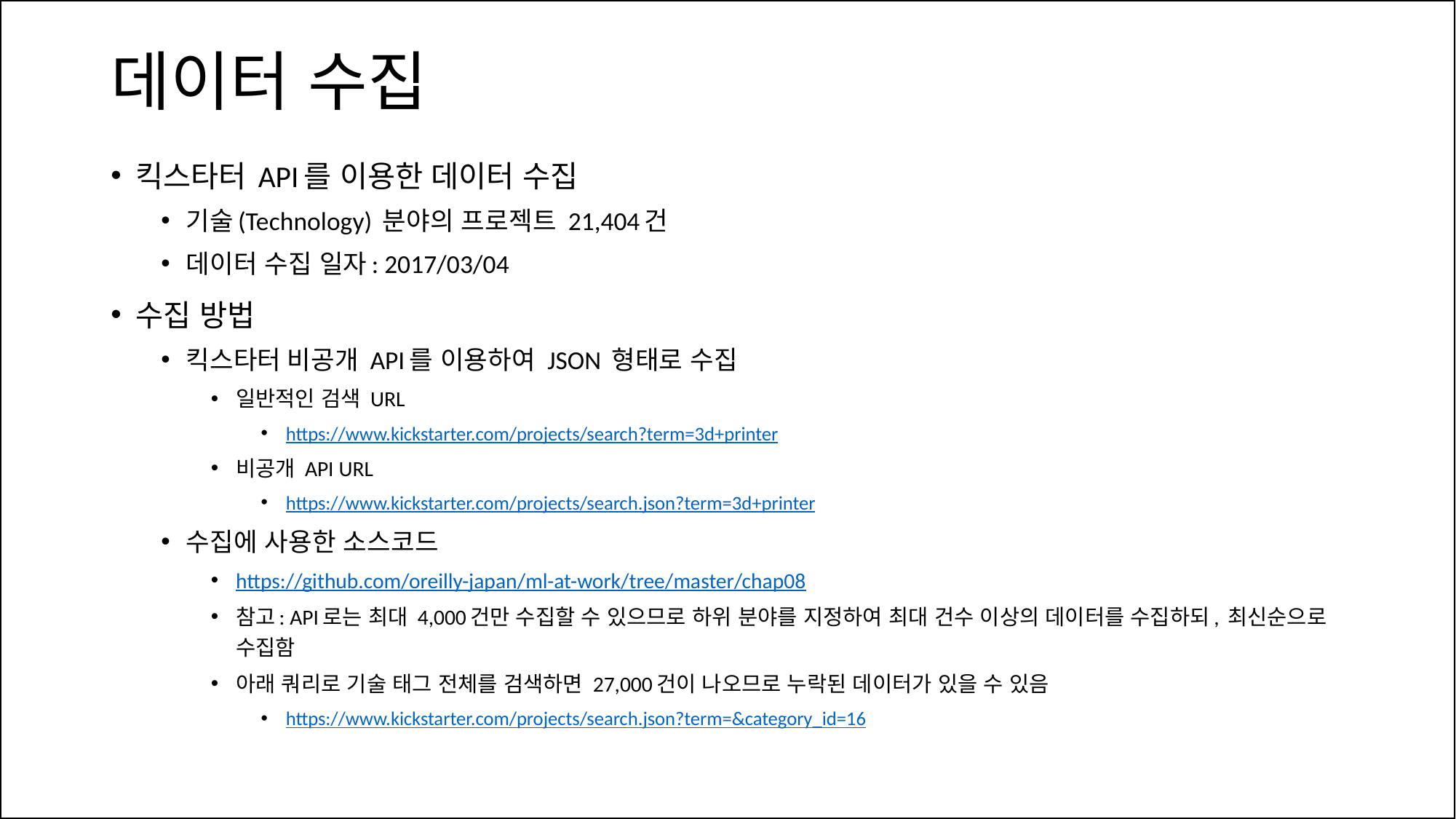

# 데이터 수집
킥스타터 API를 이용한 데이터 수집
기술(Technology) 분야의 프로젝트 21,404건
데이터 수집 일자: 2017/03/04
수집 방법
킥스타터 비공개 API를 이용하여 JSON 형태로 수집
일반적인 검색 URL
https://www.kickstarter.com/projects/search?term=3d+printer
비공개 API URL
https://www.kickstarter.com/projects/search.json?term=3d+printer
수집에 사용한 소스코드
https://github.com/oreilly-japan/ml-at-work/tree/master/chap08
참고: API로는 최대 4,000건만 수집할 수 있으므로 하위 분야를 지정하여 최대 건수 이상의 데이터를 수집하되, 최신순으로 수집함
아래 쿼리로 기술 태그 전체를 검색하면 27,000건이 나오므로 누락된 데이터가 있을 수 있음
https://www.kickstarter.com/projects/search.json?term=&category_id=16